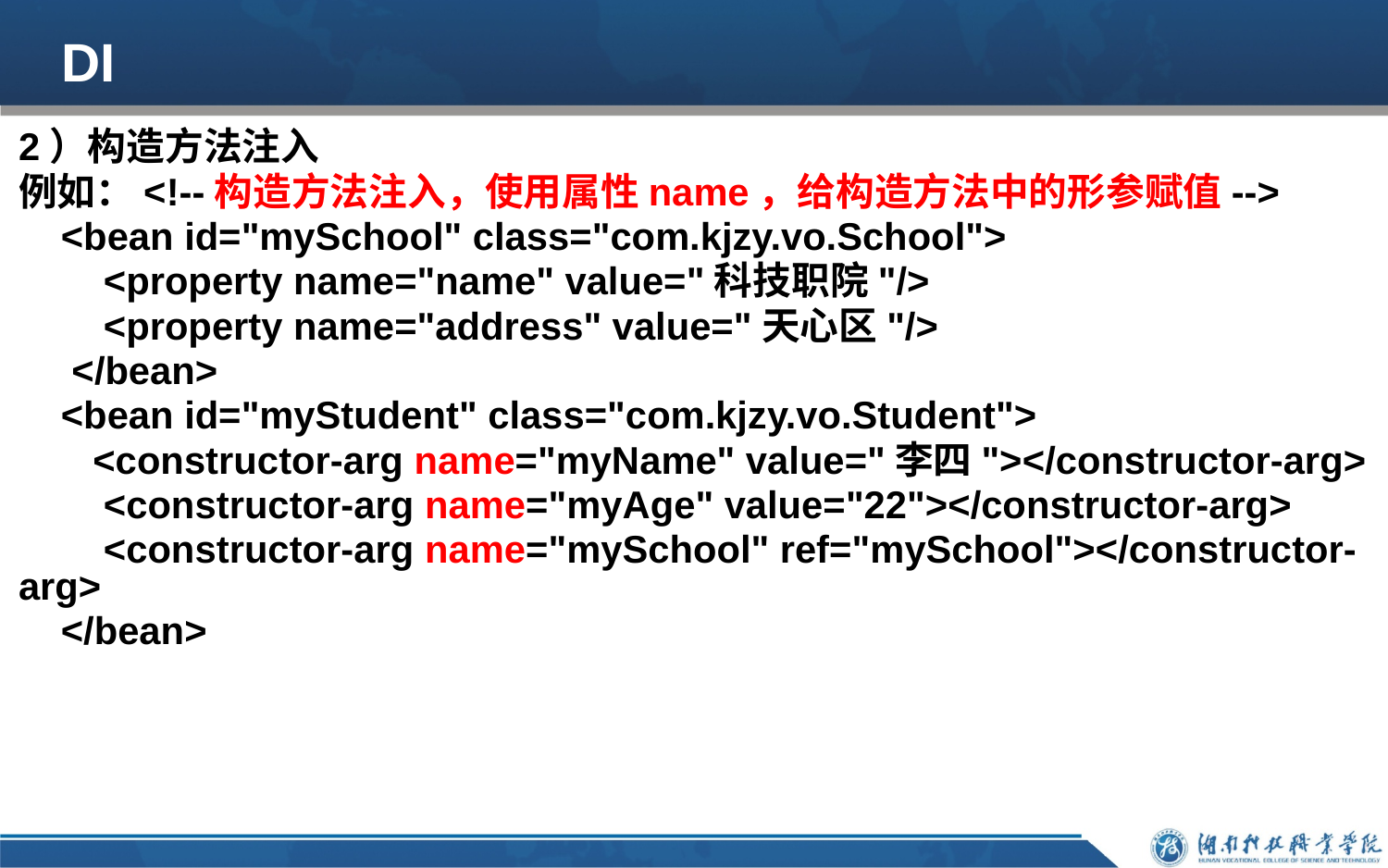

# DI
2）构造方法注入
例如：<!--构造方法注入，使用属性name，给构造方法中的形参赋值-->
    <bean id="mySchool" class="com.kjzy.vo.School">
        <property name="name" value="科技职院"/>
        <property name="address" value="天心区"/>
     </bean>
    <bean id="myStudent" class="com.kjzy.vo.Student">
       <constructor-arg name="myName" value="李四"></constructor-arg>
        <constructor-arg name="myAge" value="22"></constructor-arg>
        <constructor-arg name="mySchool" ref="mySchool"></constructor-arg>
    </bean>